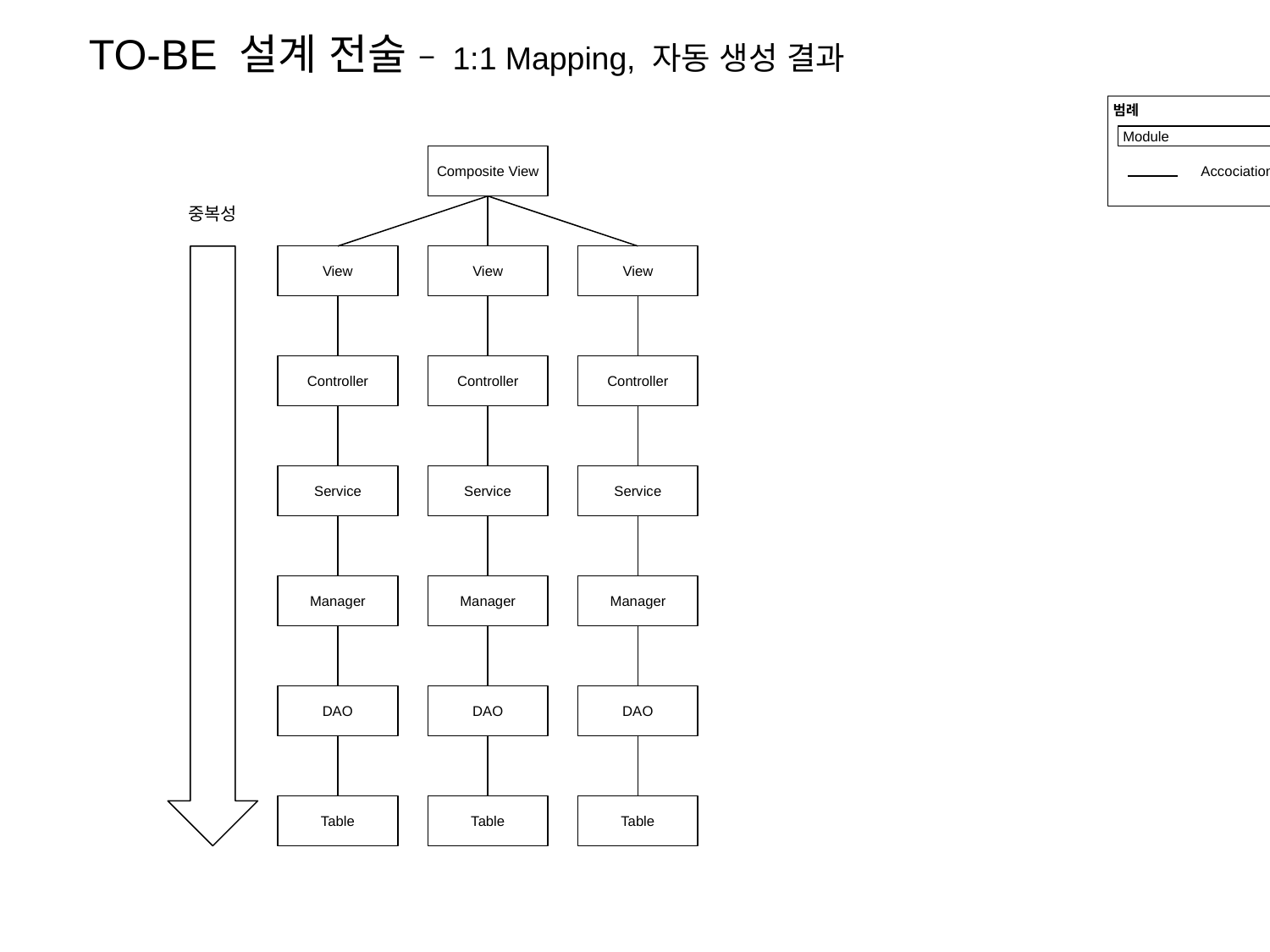

TO-BE 설계 전술 – 1:1 Mapping, 자동 생성 결과
범례
Module
Composite View
Accociation
중복성

View
View
View
Controller
Controller
Controller
Service
Service
Service
Manager
Manager
Manager
DAO
DAO
DAO
Table
Table
Table